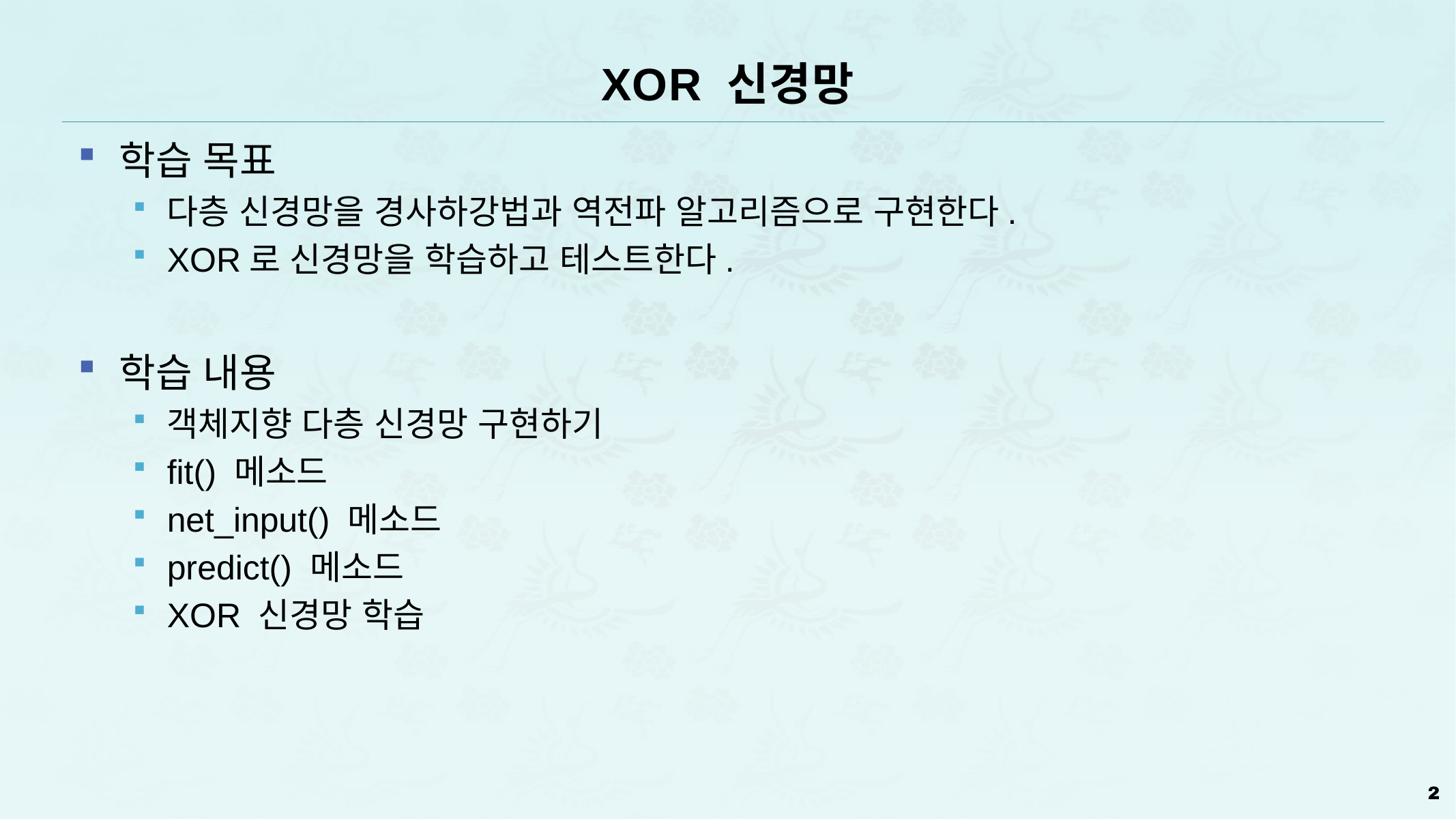

# XOR 신경망
학습 목표
다층 신경망을 경사하강법과 역전파 알고리즘으로 구현한다.
XOR로 신경망을 학습하고 테스트한다.

학습 내용
객체지향 다층 신경망 구현하기
fit() 메소드
net_input() 메소드
predict() 메소드
XOR 신경망 학습

2